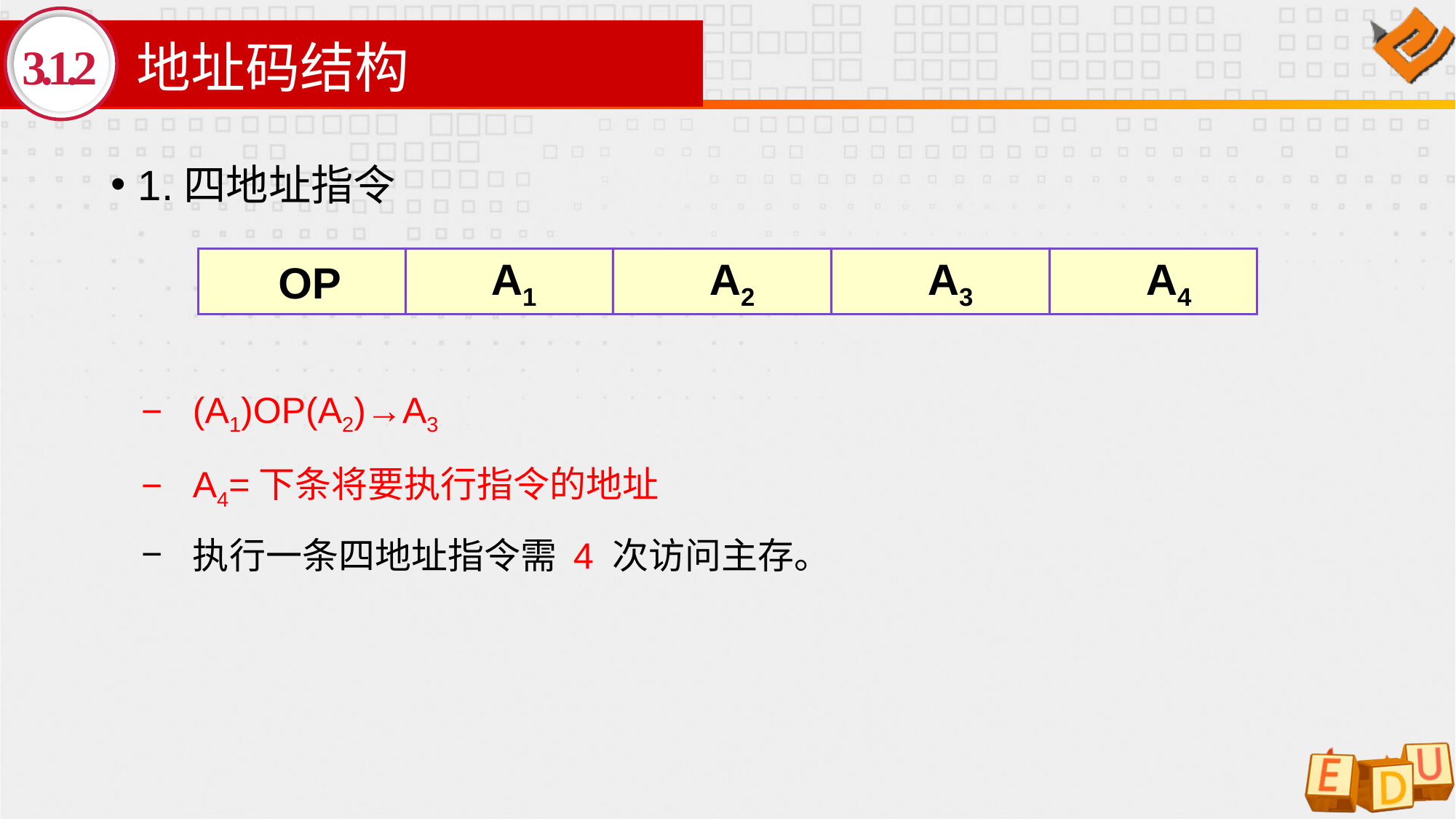

# 地址码结构
3.1.2
1.四地址指令

(A1)OP(A2)→A3
A4=下条将要执行指令的地址
执行一条四地址指令需 4 次访问主存。

OP
A1
A2
A3
A4